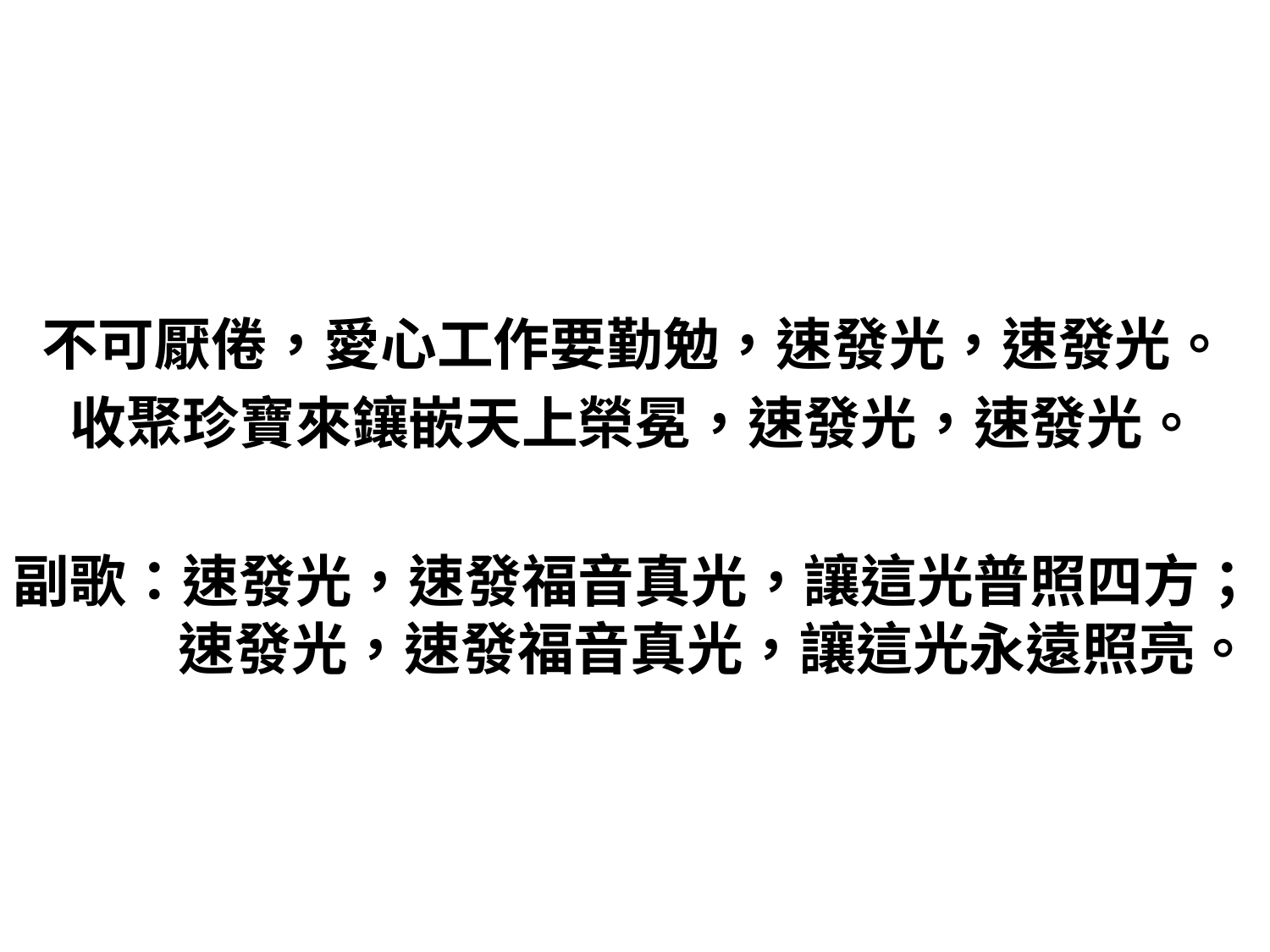

#
不可厭倦，愛心工作要勤勉，速發光，速發光。
收聚珍寶來鑲嵌天上榮冕，速發光，速發光。

副歌：速發光，速發福音真光，讓這光普照四方；
　　速發光，速發福音真光，讓這光永遠照亮。